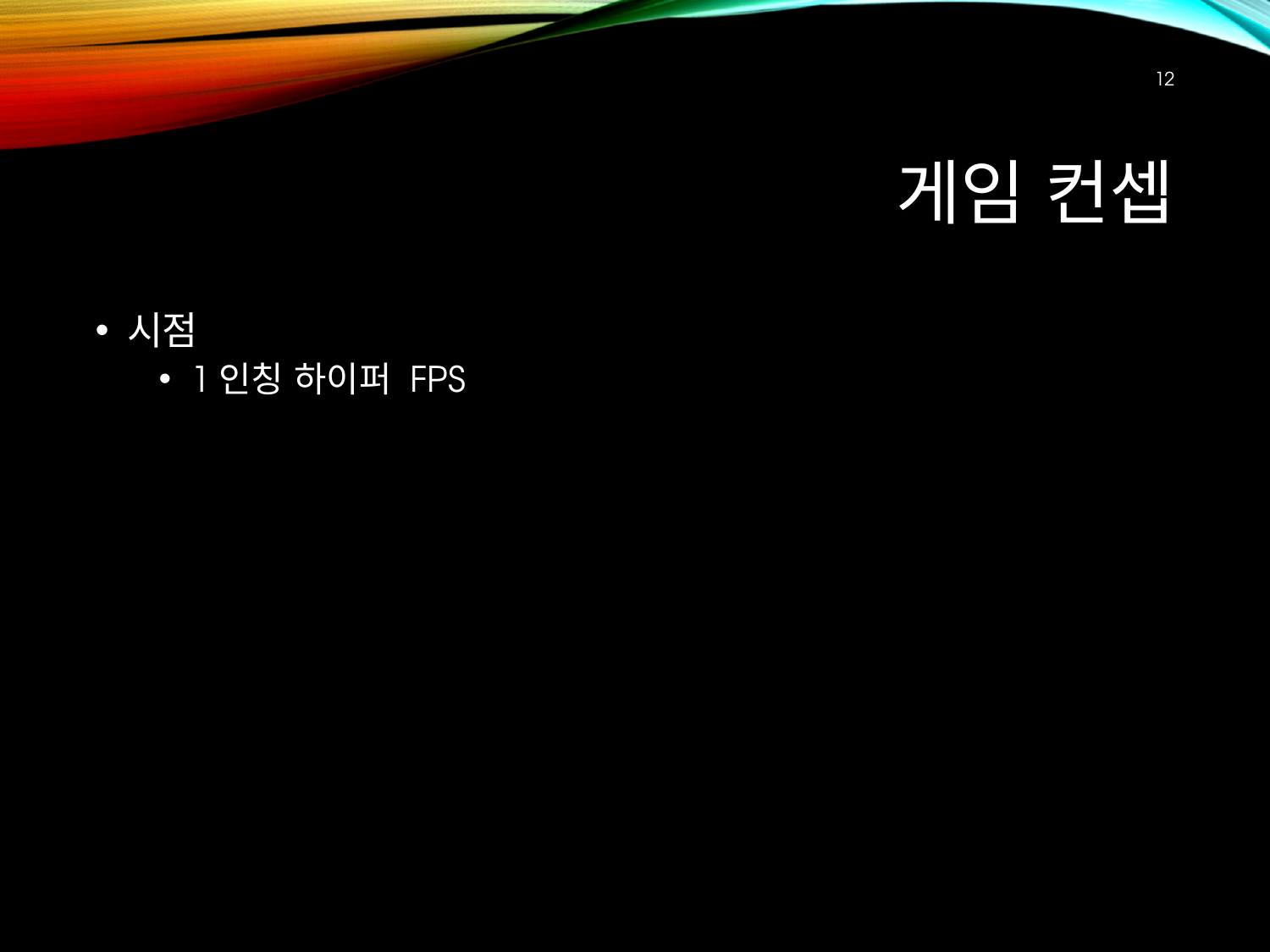

12
# 게임 컨셉
시점
1인칭 하이퍼 FPS